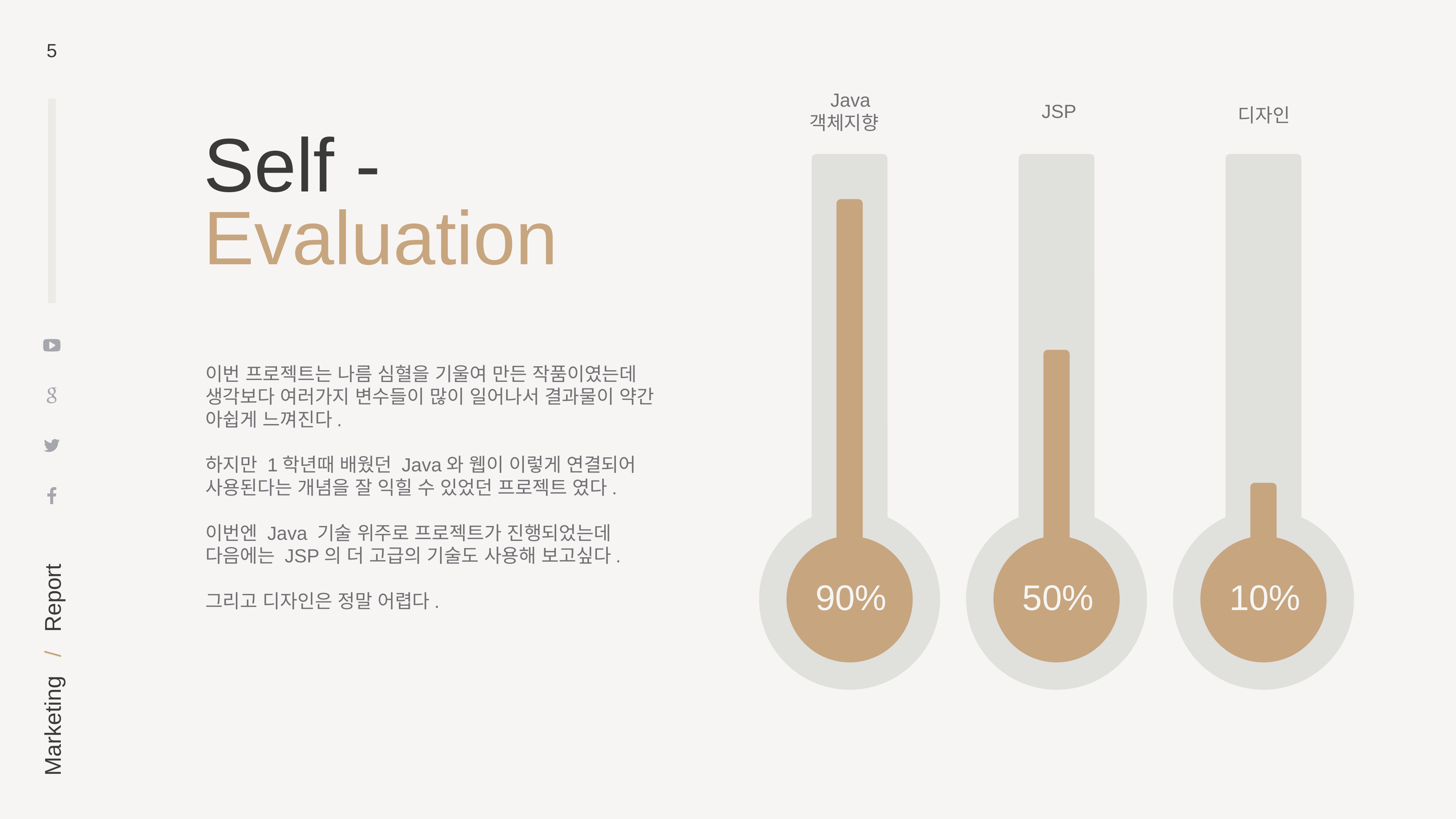

5
    Java
객체지향
JSP
디자인
Self -
Evaluation

90%

50%

10%
이번 프로젝트는 나름 심혈을 기울여 만든 작품이였는데
생각보다 여러가지 변수들이 많이 일어나서 결과물이 약간 아쉽게 느껴진다.

하지만 1학년때 배웠던 Java와 웹이 이렇게 연결되어 사용된다는 개념을 잘 익힐 수 있었던 프로젝트 였다.

이번엔 Java 기술 위주로 프로젝트가 진행되었는데 다음에는 JSP의 더 고급의 기술도 사용해 보고싶다.

그리고 디자인은 정말 어렵다.